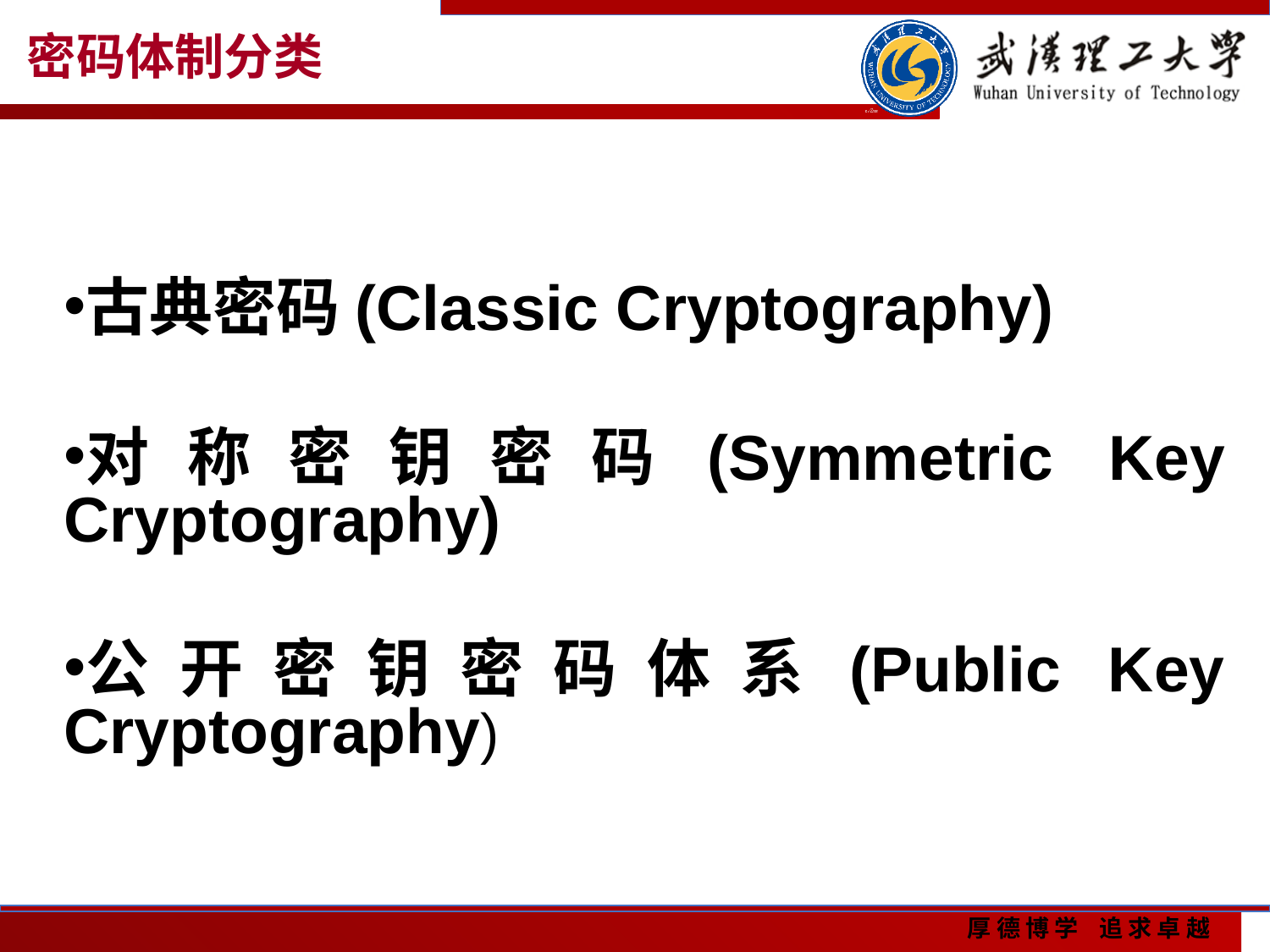

密码体制分类
古典密码(Classic Cryptography)

对称密钥密码(Symmetric Key Cryptography)

公开密钥密码体系(Public Key Cryptography)